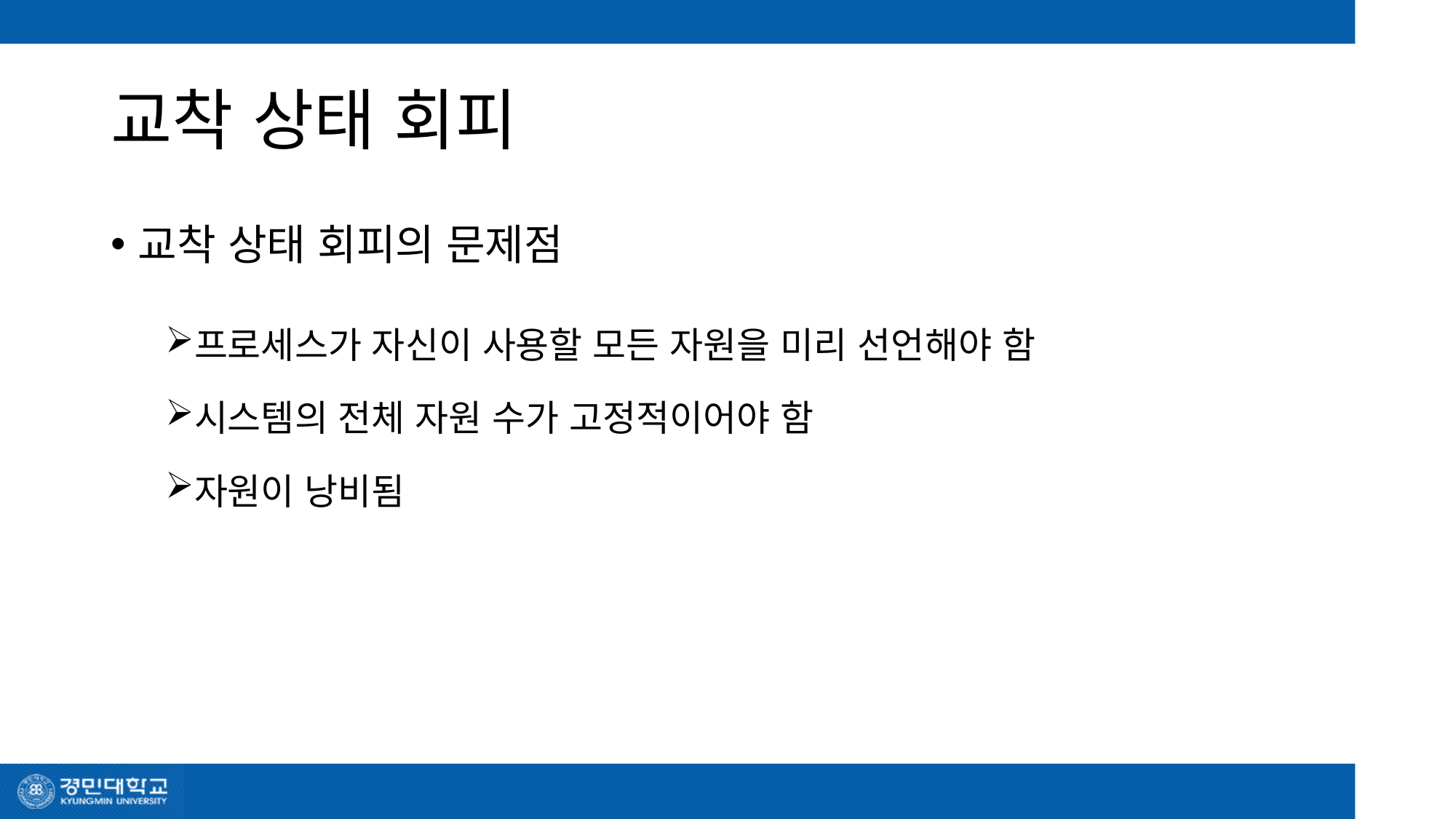

# 교착 상태 회피
교착 상태 회피의 문제점

프로세스가 자신이 사용할 모든 자원을 미리 선언해야 함
시스템의 전체 자원 수가 고정적이어야 함
자원이 낭비됨